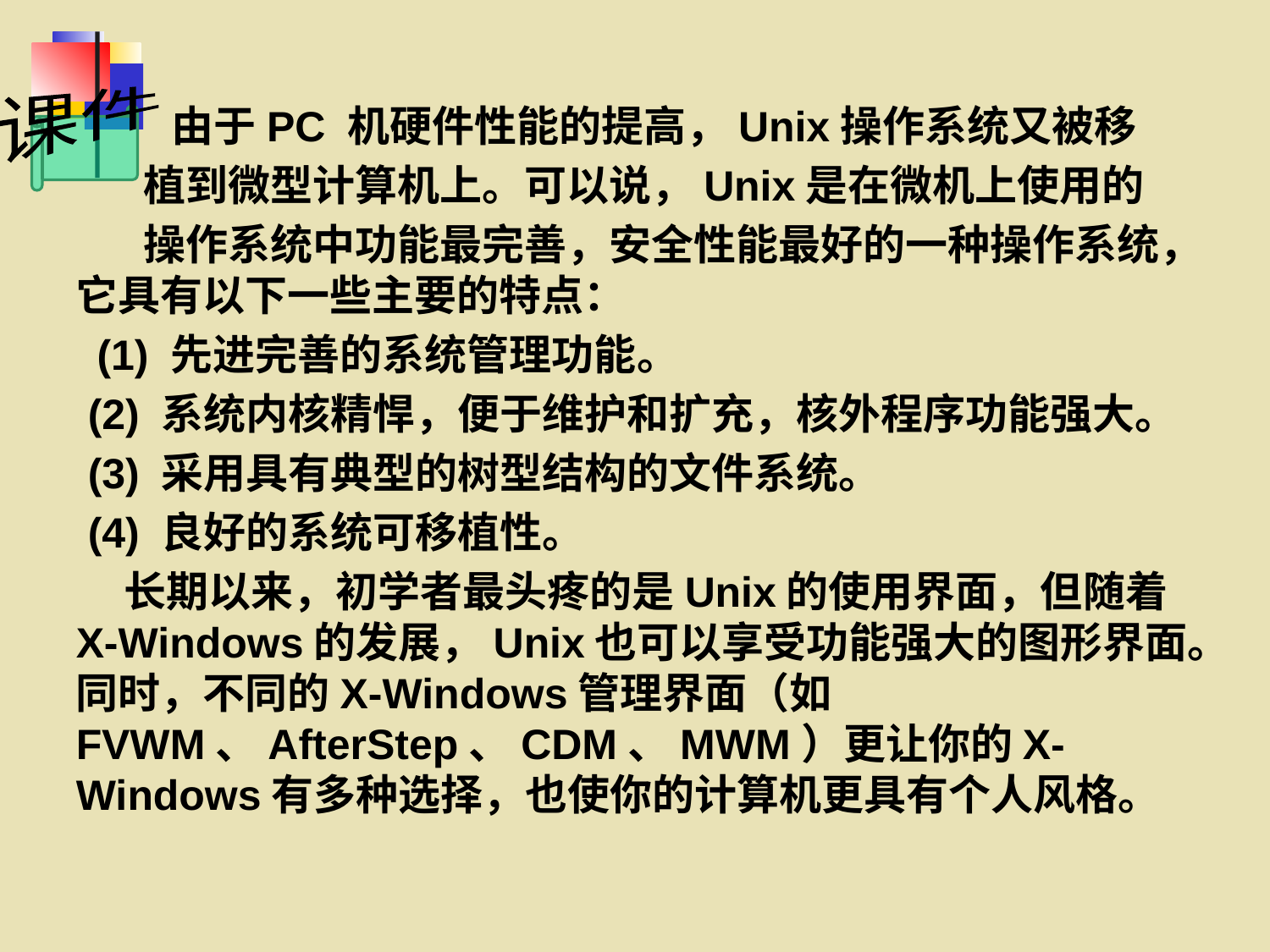

由于PC 机硬件性能的提高，Unix操作系统又被移
      植到微型计算机上。可以说，Unix是在微机上使用的
      操作系统中功能最完善，安全性能最好的一种操作系统，它具有以下一些主要的特点：
  (1) 先进完善的系统管理功能。
 (2) 系统内核精悍，便于维护和扩充，核外程序功能强大。
 (3) 采用具有典型的树型结构的文件系统。
 (4) 良好的系统可移植性。
    长期以来，初学者最头疼的是Unix的使用界面，但随着X-Windows的发展，Unix也可以享受功能强大的图形界面。同时，不同的X-Windows管理界面（如FVWM、AfterStep、CDM、MWM）更让你的X-Windows有多种选择，也使你的计算机更具有个人风格。